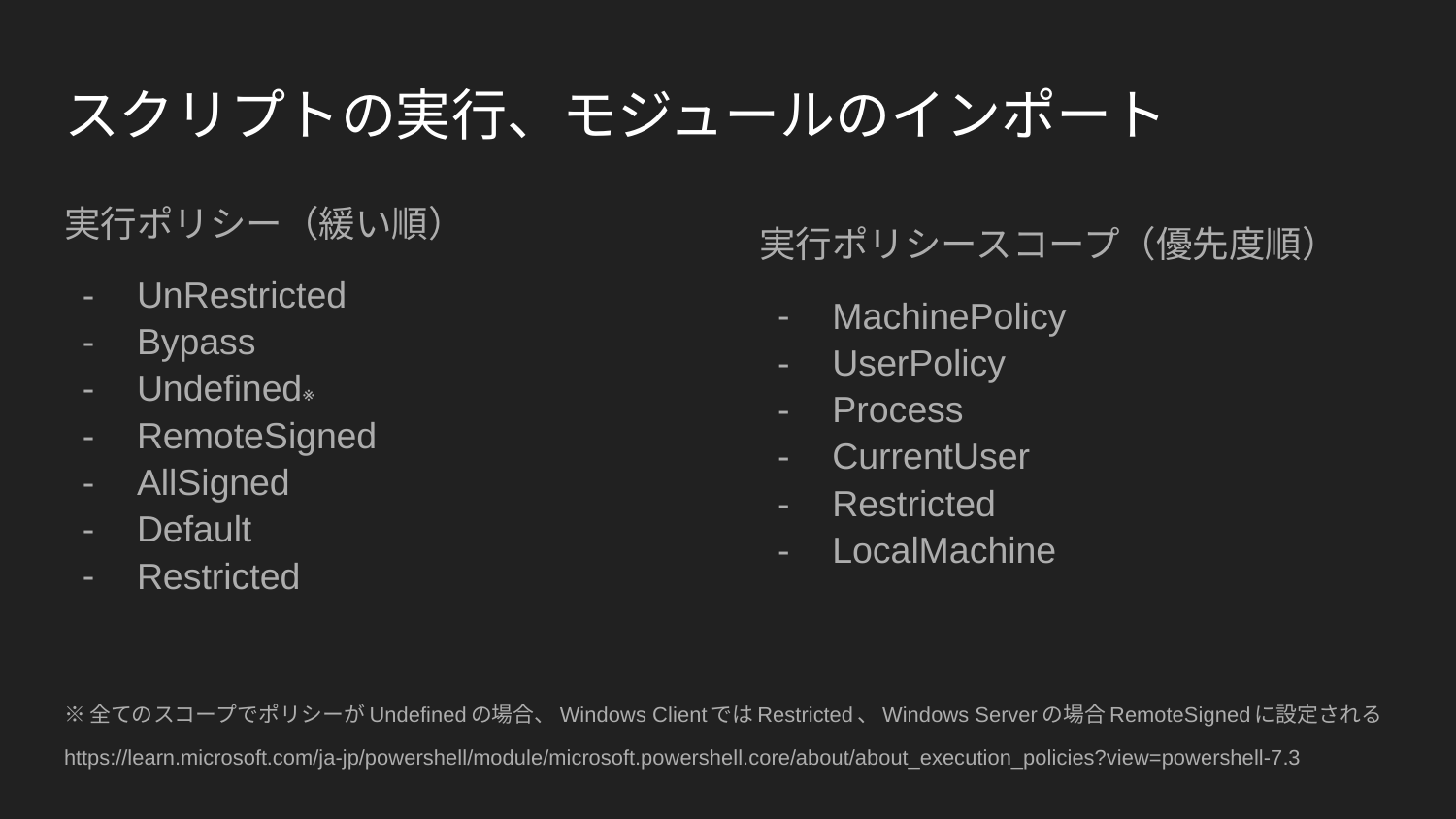

# スクリプトの実行、モジュールのインポート
実行ポリシー（緩い順）
UnRestricted
Bypass
Undefined※
RemoteSigned
AllSigned
Default
Restricted
実行ポリシースコープ（優先度順）
MachinePolicy
UserPolicy
Process
CurrentUser
Restricted
LocalMachine
※全てのスコープでポリシーがUndefinedの場合、Windows ClientではRestricted、Windows Serverの場合RemoteSignedに設定される
https://learn.microsoft.com/ja-jp/powershell/module/microsoft.powershell.core/about/about_execution_policies?view=powershell-7.3